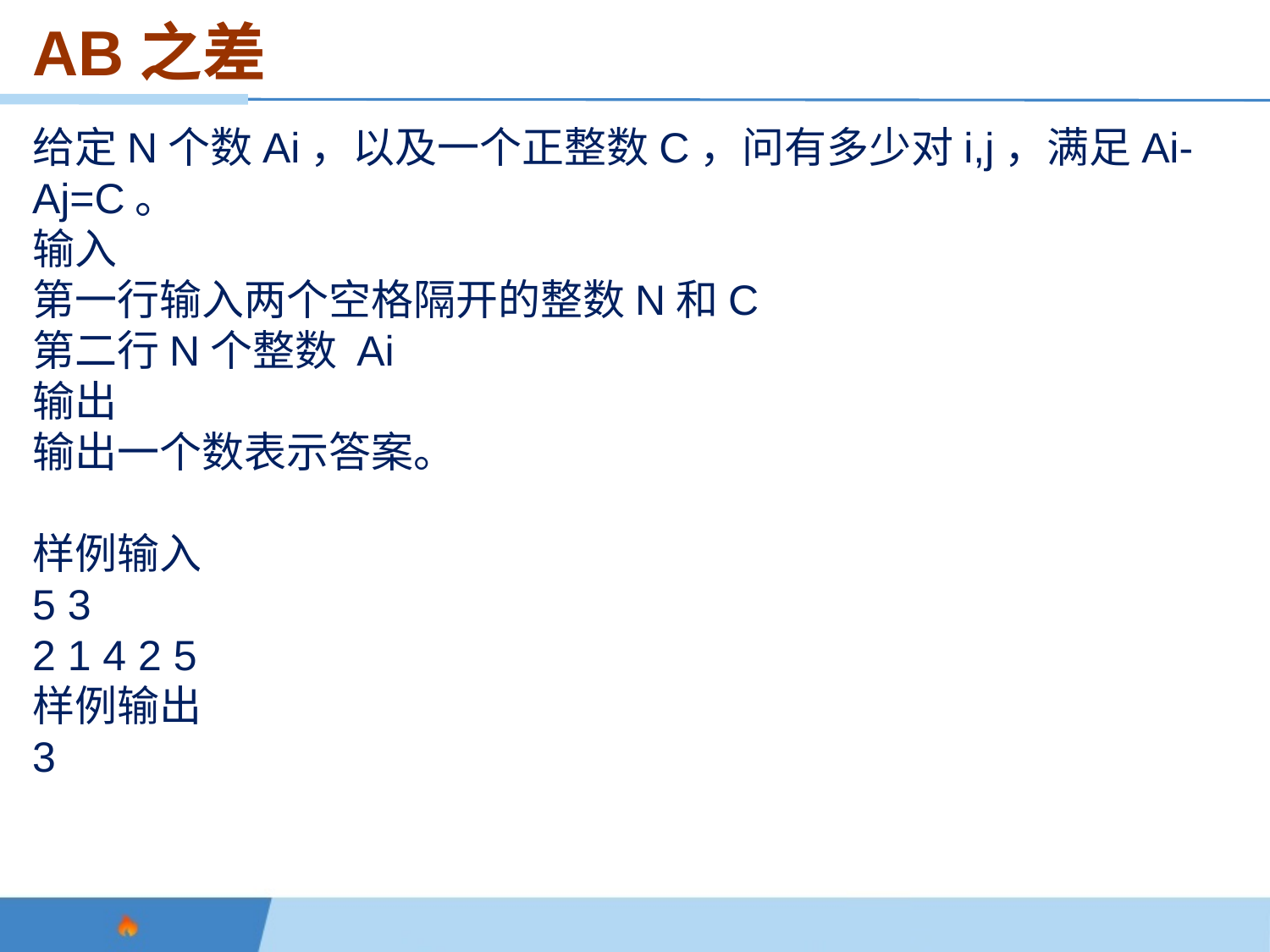

AB之差
给定N个数Ai，以及一个正整数C，问有多少对i,j，满足Ai-Aj=C。
输入
第一行输入两个空格隔开的整数N和C
第二行N个整数 Ai
输出
输出一个数表示答案。

样例输入
5 3
2 1 4 2 5
样例输出
3